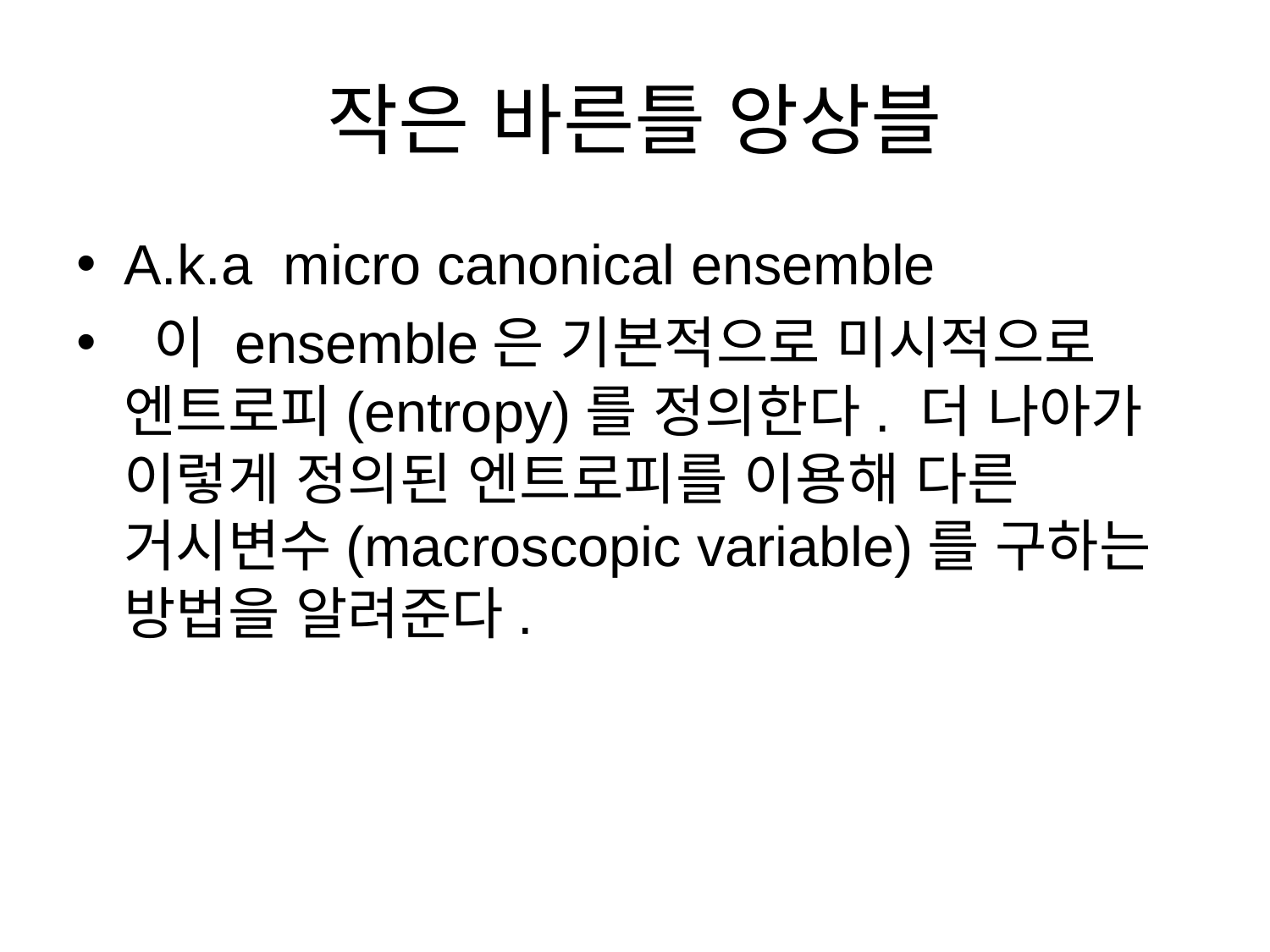

# 작은 바른틀 앙상블
A.k.a  micro canonical ensemble
 이 ensemble은 기본적으로 미시적으로 엔트로피(entropy)를 정의한다. 더 나아가 이렇게 정의된 엔트로피를 이용해 다른 거시변수(macroscopic variable)를 구하는 방법을 알려준다.